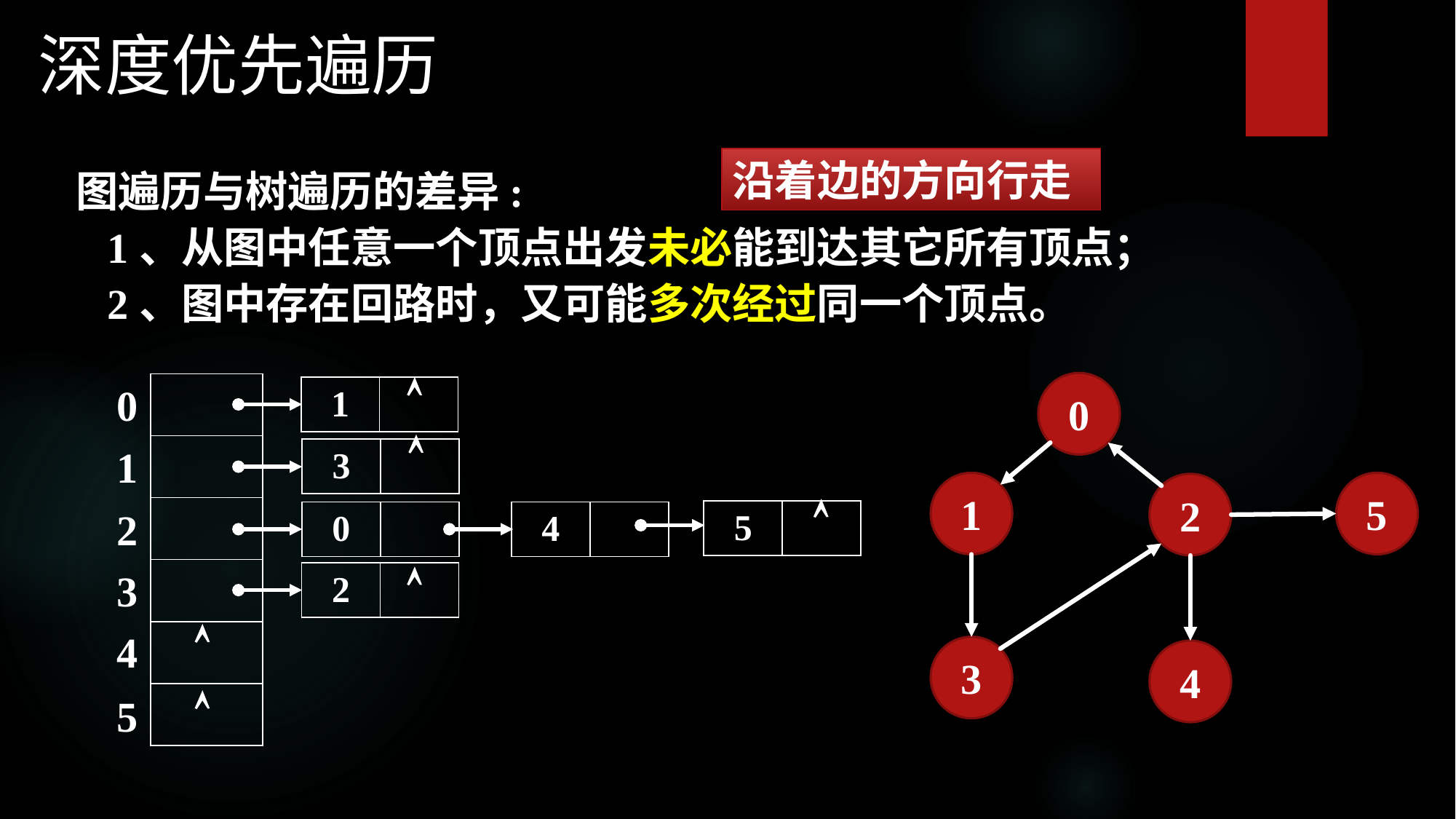

深度优先遍历
沿着边的方向行走
图遍历与树遍历的差异:
   1、从图中任意一个顶点出发未必能到达其它所有顶点；
   2、图中存在回路时，又可能多次经过同一个顶点。

∧
0
0
|  |
| --- |
|  |
|  |
|  |
|  |
|  |
| 1 |  |
| --- | --- |
∧
1
| 3 |  |
| --- | --- |
5
1
2
∧
2
| 5 |  |
| --- | --- |
| 0 |  |
| --- | --- |
| 4 |  |
| --- | --- |
∧
3
| 2 |  |
| --- | --- |
∧
4
3
4
∧
5